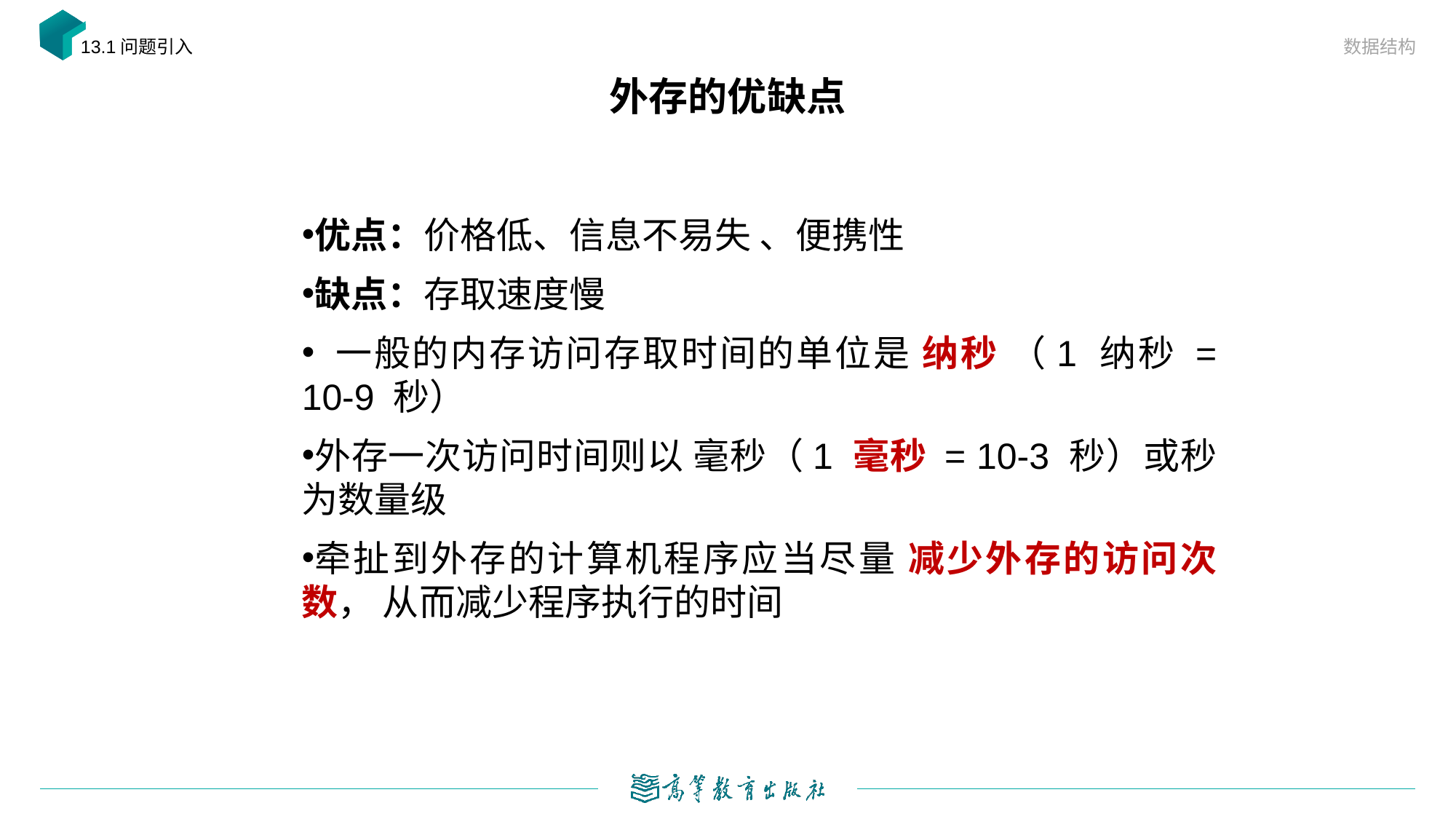

数据结构
13.1问题引入
# 外存的优缺点
优点：价格低、信息不易失 、便携性
缺点：存取速度慢
 一般的内存访问存取时间的单位是 纳秒 （1 纳秒 = 10-9 秒）
外存一次访问时间则以 毫秒（1 毫秒 = 10-3 秒）或秒为数量级
牵扯到外存的计算机程序应当尽量 减少外存的访问次数， 从而减少程序执行的时间